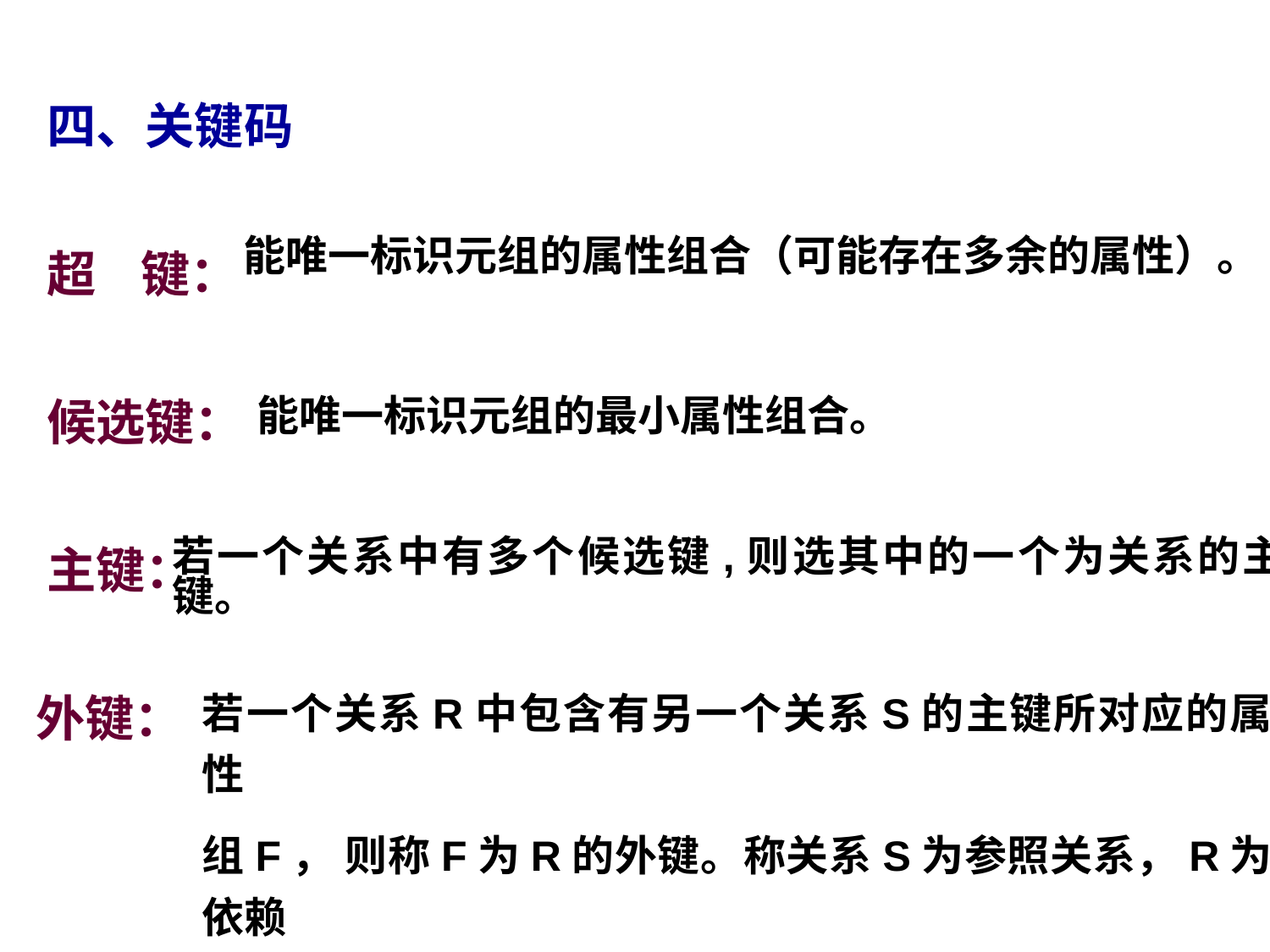

四、关键码
  超    键：
  候选键：
  主键：
 外键：
能唯一标识元组的属性组合（可能存在多余的属性）。
能唯一标识元组的最小属性组合。
若一个关系中有多个候选键,则选其中的一个为关系的主键。
若一个关系R中包含有另一个关系S的主键所对应的属性
组F， 则称F为R的外键。称关系S为参照关系，R为依赖
关系。